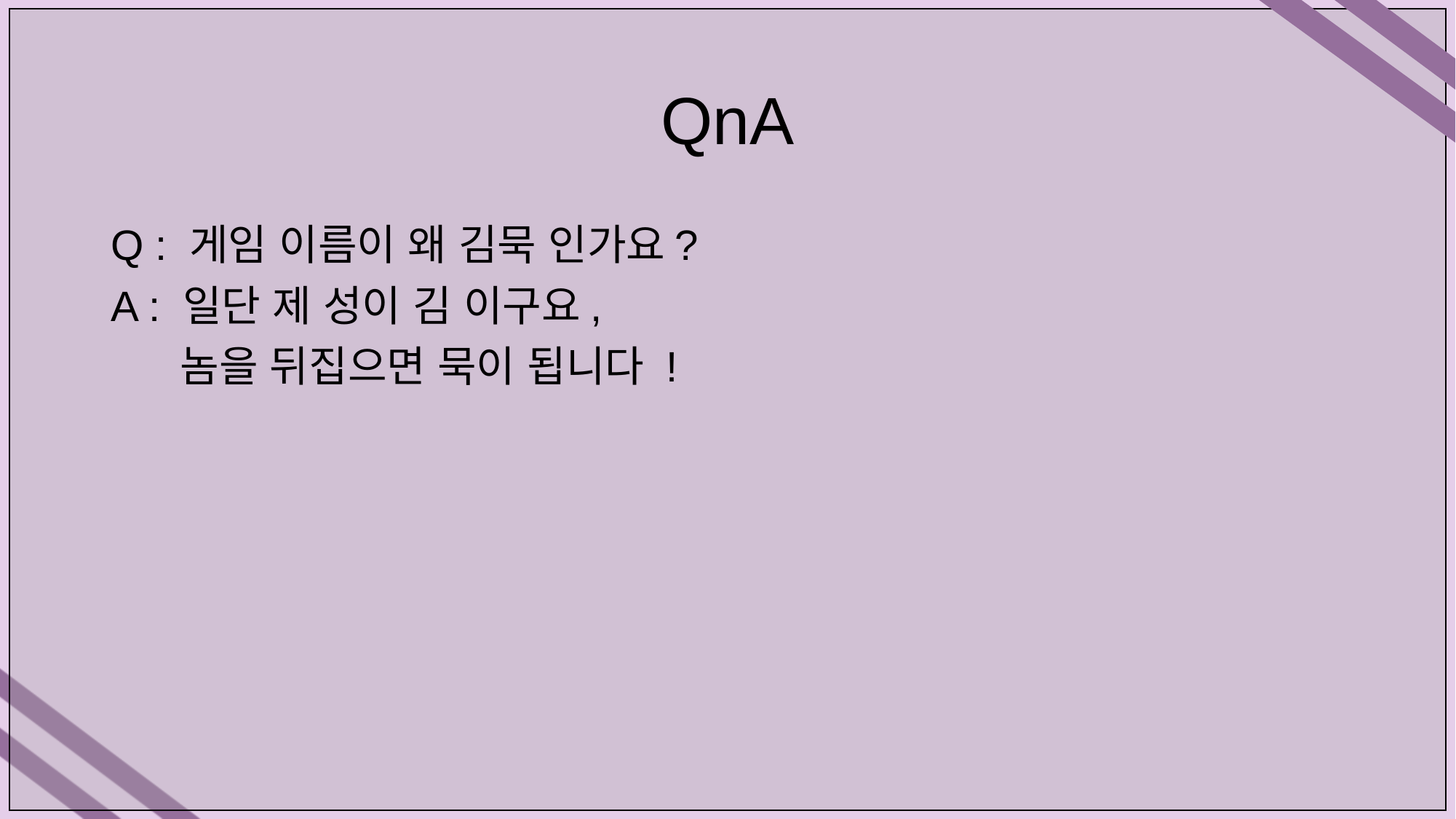

# QnA
Q : 게임 이름이 왜 김묵 인가요?
A : 일단 제 성이 김 이구요,
     놈을 뒤집으면 묵이 됩니다 !